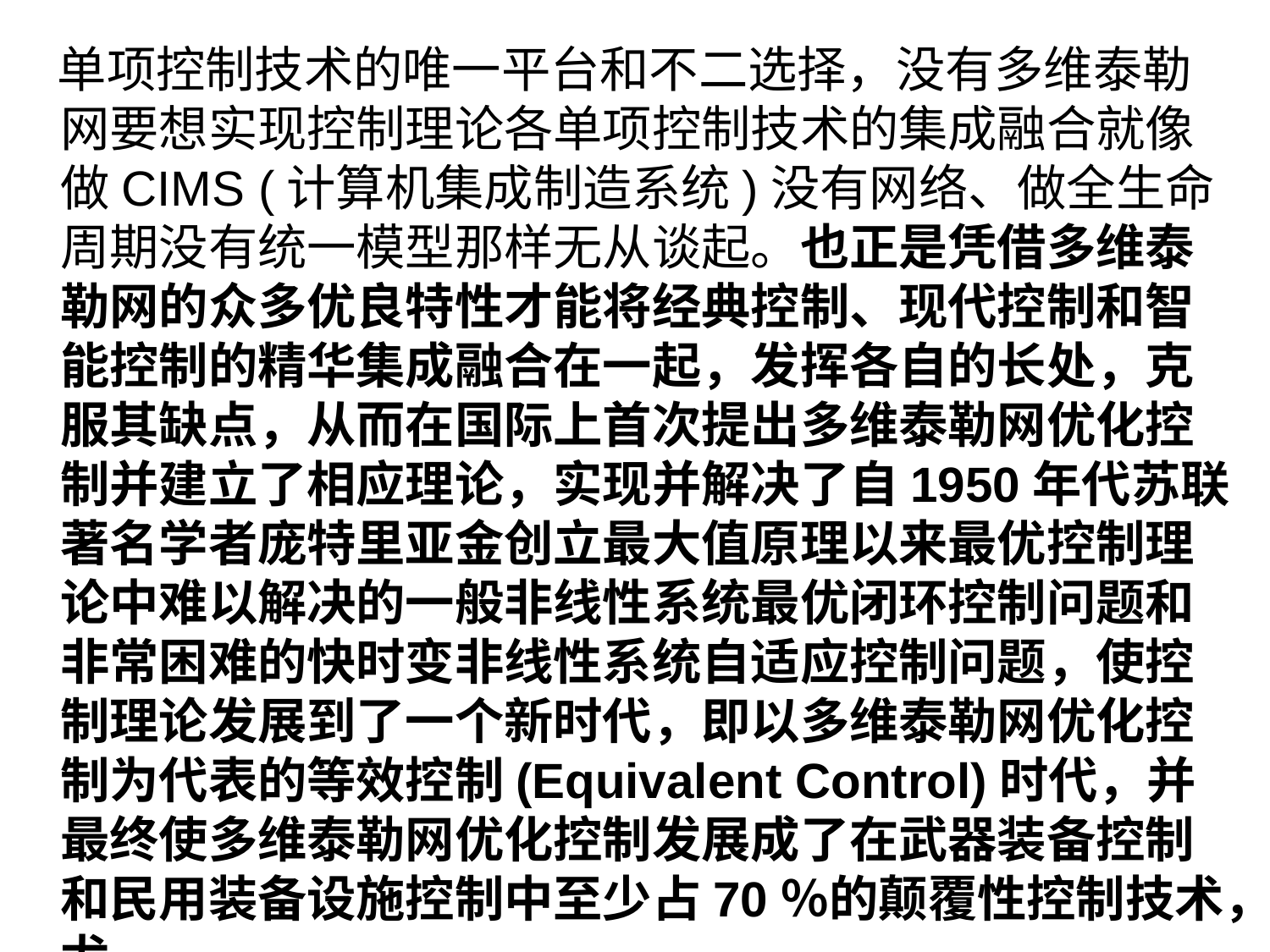

单项控制技术的唯一平台和不二选择，没有多维泰勒网要想实现控制理论各单项控制技术的集成融合就像做CIMS (计算机集成制造系统)没有网络、做全生命周期没有统一模型那样无从谈起。也正是凭借多维泰勒网的众多优良特性才能将经典控制、现代控制和智能控制的精华集成融合在一起，发挥各自的长处，克服其缺点，从而在国际上首次提出多维泰勒网优化控制并建立了相应理论，实现并解决了自1950年代苏联著名学者庞特里亚金创立最大值原理以来最优控制理论中难以解决的一般非线性系统最优闭环控制问题和非常困难的快时变非线性系统自适应控制问题，使控制理论发展到了一个新时代，即以多维泰勒网优化控制为代表的等效控制(Equivalent Control)时代，并最终使多维泰勒网优化控制发展成了在武器装备控制和民用装备设施控制中至少占70％的颠覆性控制技术，尤